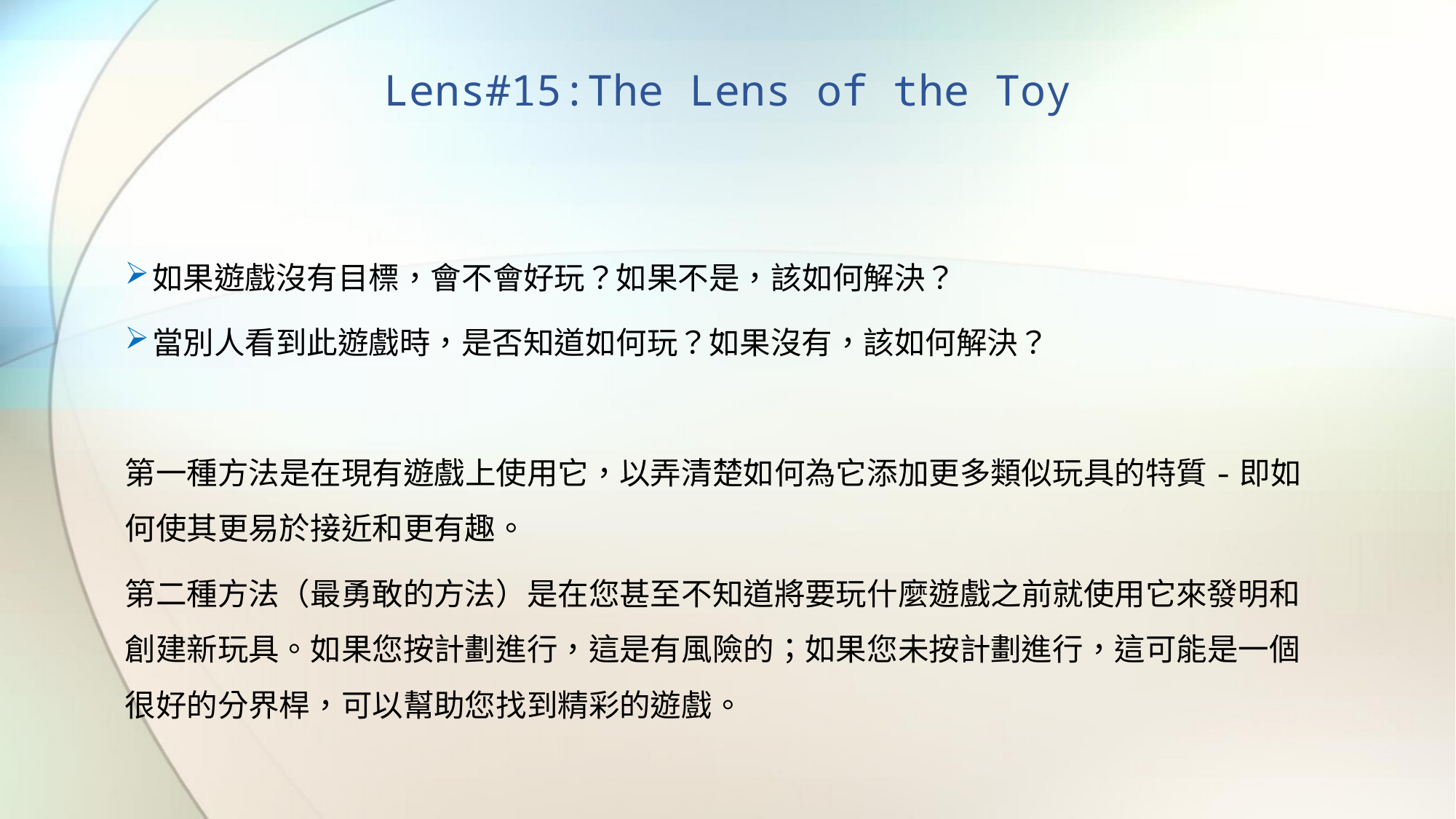

# Lens#15:The Lens of the Toy
如果遊戲沒有目標，會不會好玩？如果不是，該如何解決？
當別人看到此遊戲時，是否知道如何玩？如果沒有，該如何解決？

第一種方法是在現有遊戲上使用它，以弄清楚如何為它添加更多類似玩具的特質-即如何使其更易於接近和更有趣。
第二種方法（最勇敢的方法）是在您甚至不知道將要玩什麼遊戲之前就使用它來發明和創建新玩具。如果您按計劃進行，這是有風險的；如果您未按計劃進行，這可能是一個很好的分界桿，可以幫助您找到精彩的遊戲。